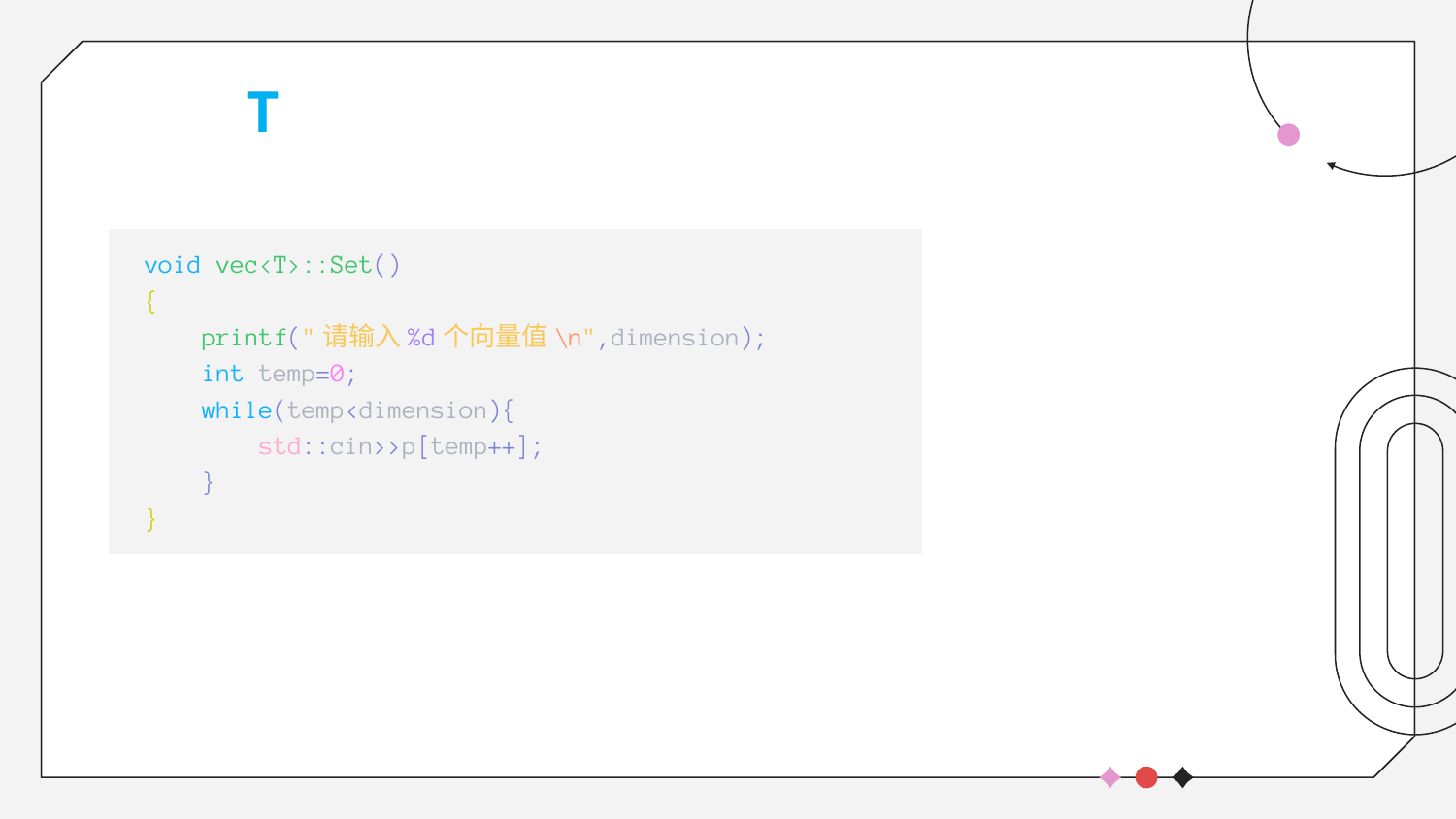

# vec<T>::Set()
void vec<T>::Set()
{
    printf("请输入%d个向量值\n",dimension);
    int temp=0;
    while(temp<dimension){
        std::cin>>p[temp++];
    }
}